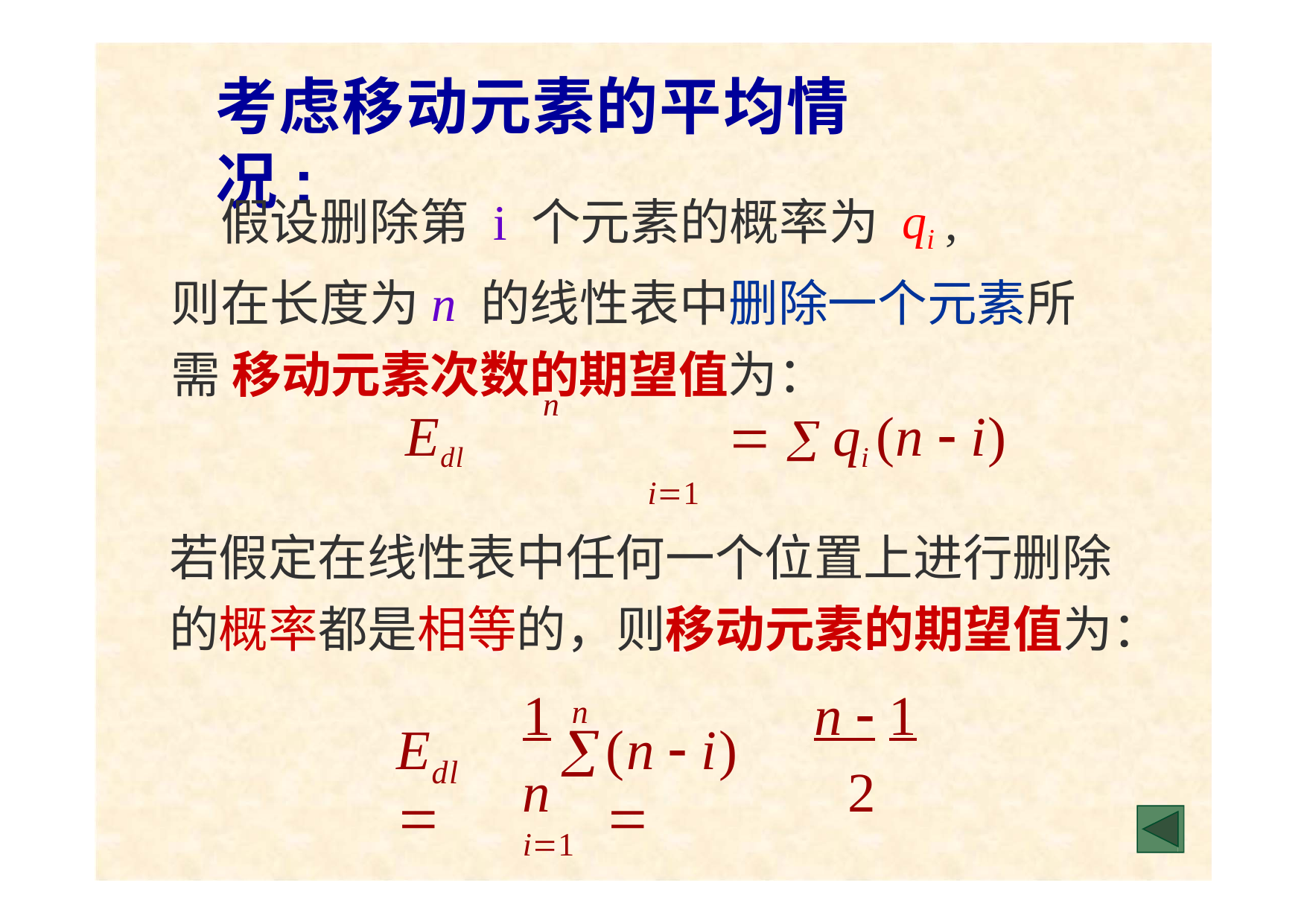

# 考虑移动元素的平均情况:
假设删除第i 个元素的概率为 qi ,
则在长度为n 的线性表中删除一个元素所需 移动元素次数的期望值为：
n
Edl	= ∑ qi (n − i)
i=1
若假定在线性表中任何一个位置上进行删除 的概率都是相等的，则移动元素的期望值为：
1	n − 1
n
E	=
(n − i)	=
∑
dl
2
n i=1